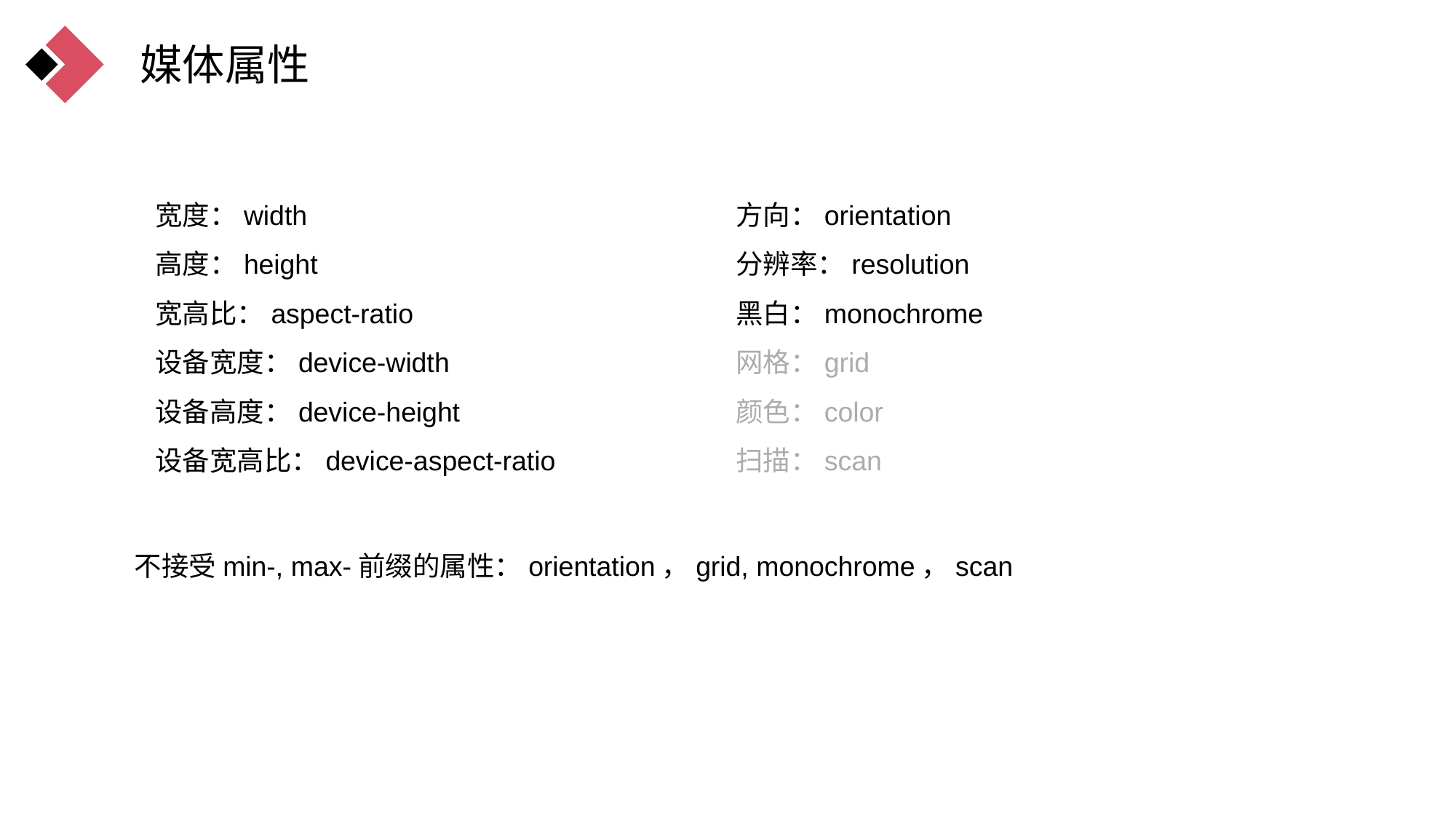

媒体属性

宽度：width
高度：height
宽高比：aspect-ratio
设备宽度：device-width
设备高度：device-height
设备宽高比：device-aspect-ratio

方向：orientation
分辨率：resolution
黑白：monochrome
网格：grid
颜色：color
扫描：scan
不接受min-, max-前缀的属性：orientation，grid, monochrome，scan